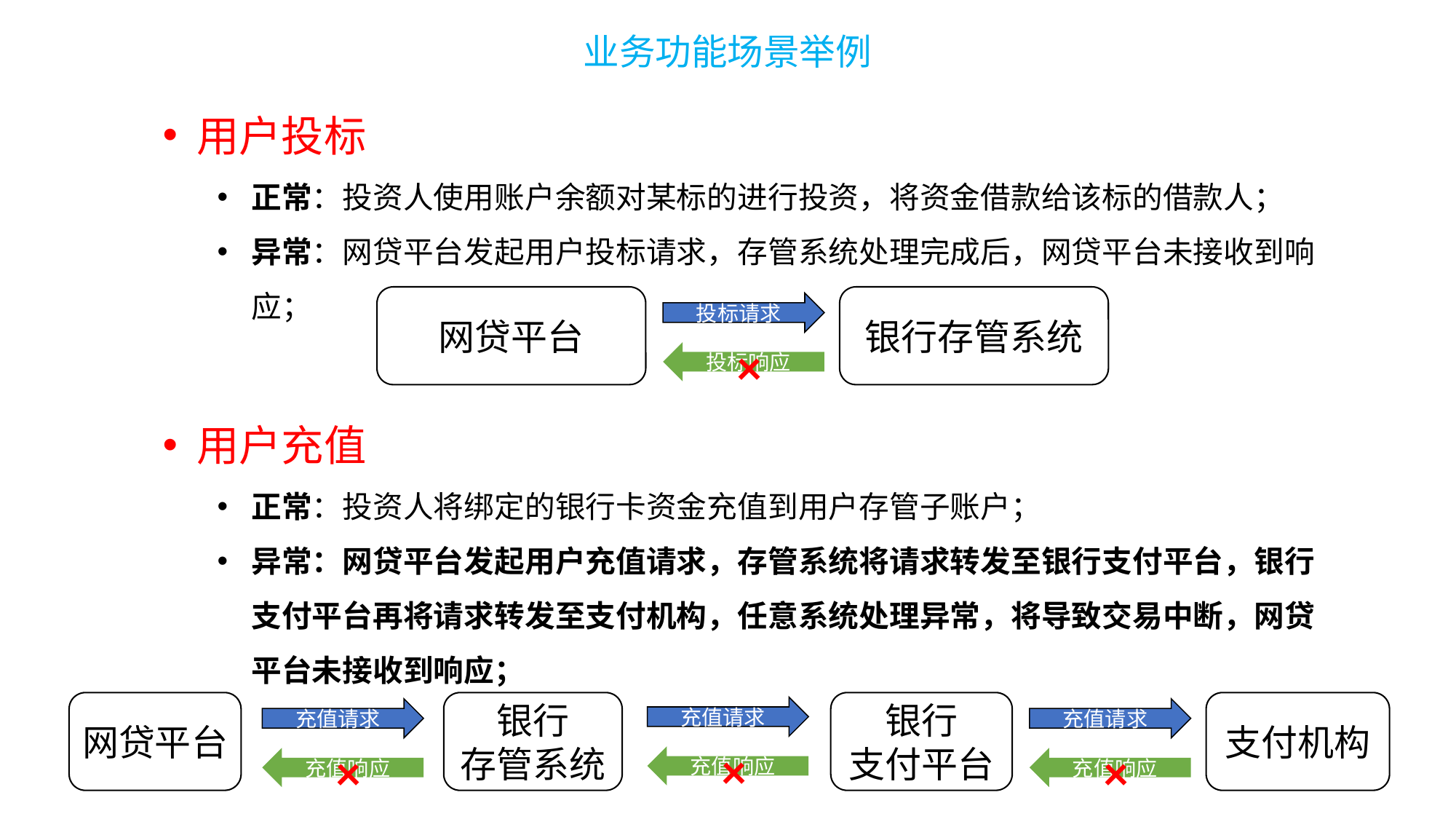

# 业务功能场景举例
用户投标
正常：投资人使用账户余额对某标的进行投资，将资金借款给该标的借款人；
异常：网贷平台发起用户投标请求，存管系统处理完成后，网贷平台未接收到响应；
银行存管系统
网贷平台
投标请求
×
投标响应
用户充值
正常：投资人将绑定的银行卡资金充值到用户存管子账户；
异常：网贷平台发起用户充值请求，存管系统将请求转发至银行支付平台，银行支付平台再将请求转发至支付机构，任意系统处理异常，将导致交易中断，网贷平台未接收到响应；
银行
存管系统
支付机构
网贷平台
银行
支付平台
充值请求
充值请求
充值请求
×
×
×
充值响应
充值响应
充值响应